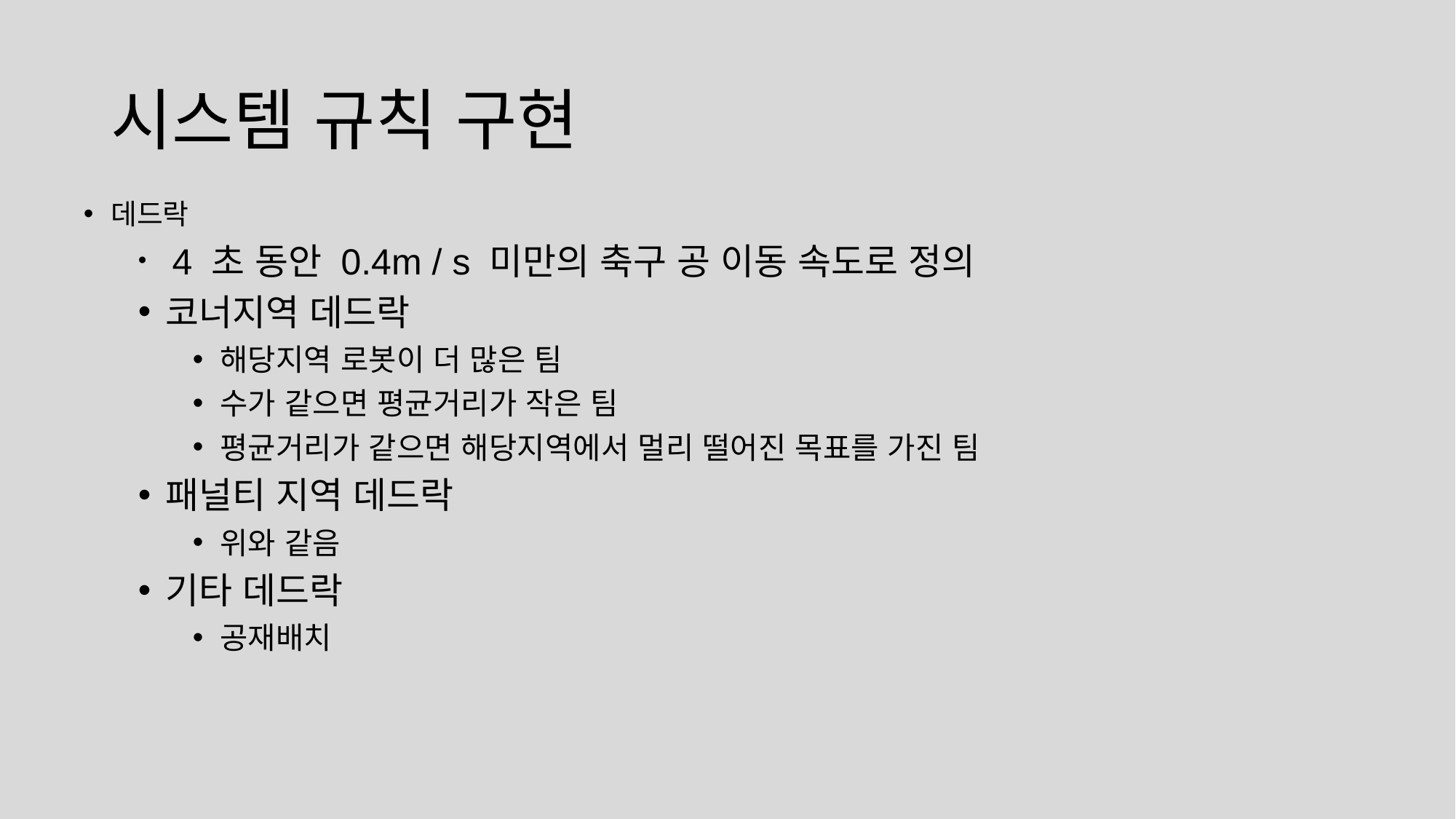

# 시스템 규칙 구현
데드락
 4 초 동안 0.4m / s 미만의 축구 공 이동 속도로 정의
코너지역 데드락
해당지역 로봇이 더 많은 팀
수가 같으면 평균거리가 작은 팀
평균거리가 같으면 해당지역에서 멀리 떨어진 목표를 가진 팀
패널티 지역 데드락
위와 같음
기타 데드락
공재배치